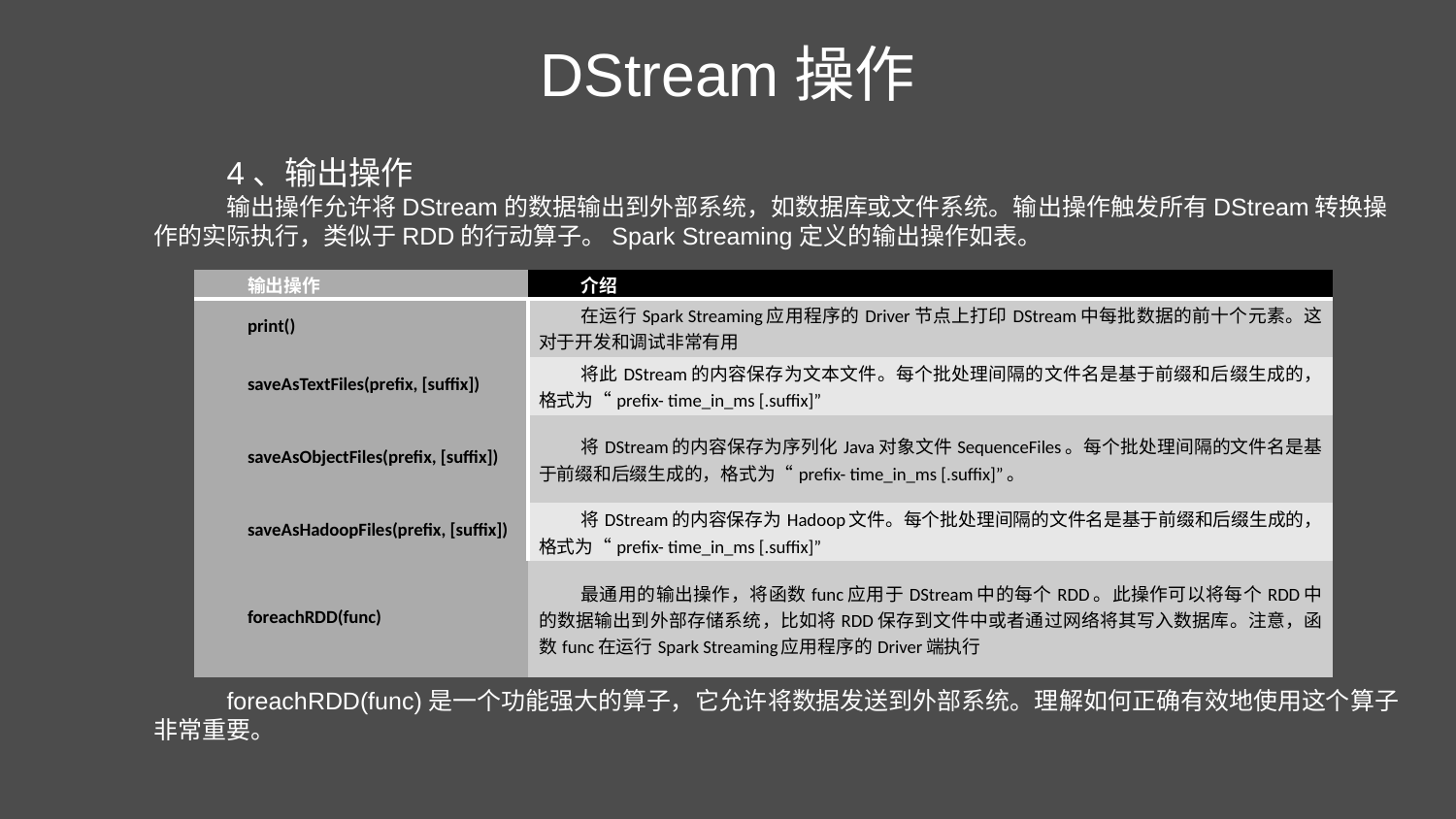

DStream操作

4、输出操作
输出操作允许将DStream的数据输出到外部系统，如数据库或文件系统。输出操作触发所有DStream转换操作的实际执行，类似于RDD的行动算子。Spark Streaming定义的输出操作如表。

foreachRDD(func)是一个功能强大的算子，它允许将数据发送到外部系统。理解如何正确有效地使用这个算子非常重要。

| 输出操作 | 介绍 |
| --- | --- |
| print() | 在运行Spark Streaming应用程序的Driver节点上打印DStream中每批数据的前十个元素。这对于开发和调试非常有用 |
| saveAsTextFiles(prefix, [suffix]) | 将此DStream的内容保存为文本文件。每个批处理间隔的文件名是基于前缀和后缀生成的，格式为“prefix- time\_in\_ms [.suffix]” |
| saveAsObjectFiles(prefix, [suffix]) | 将DStream的内容保存为序列化Java对象文件SequenceFiles。每个批处理间隔的文件名是基于前缀和后缀生成的，格式为“prefix- time\_in\_ms [.suffix]”。 |
| saveAsHadoopFiles(prefix, [suffix]) | 将DStream的内容保存为Hadoop文件。每个批处理间隔的文件名是基于前缀和后缀生成的，格式为“prefix- time\_in\_ms [.suffix]” |
| foreachRDD(func) | 最通用的输出操作，将函数func应用于DStream中的每个RDD。此操作可以将每个RDD中的数据输出到外部存储系统，比如将RDD保存到文件中或者通过网络将其写入数据库。注意，函数func在运行Spark Streaming应用程序的Driver端执行 |